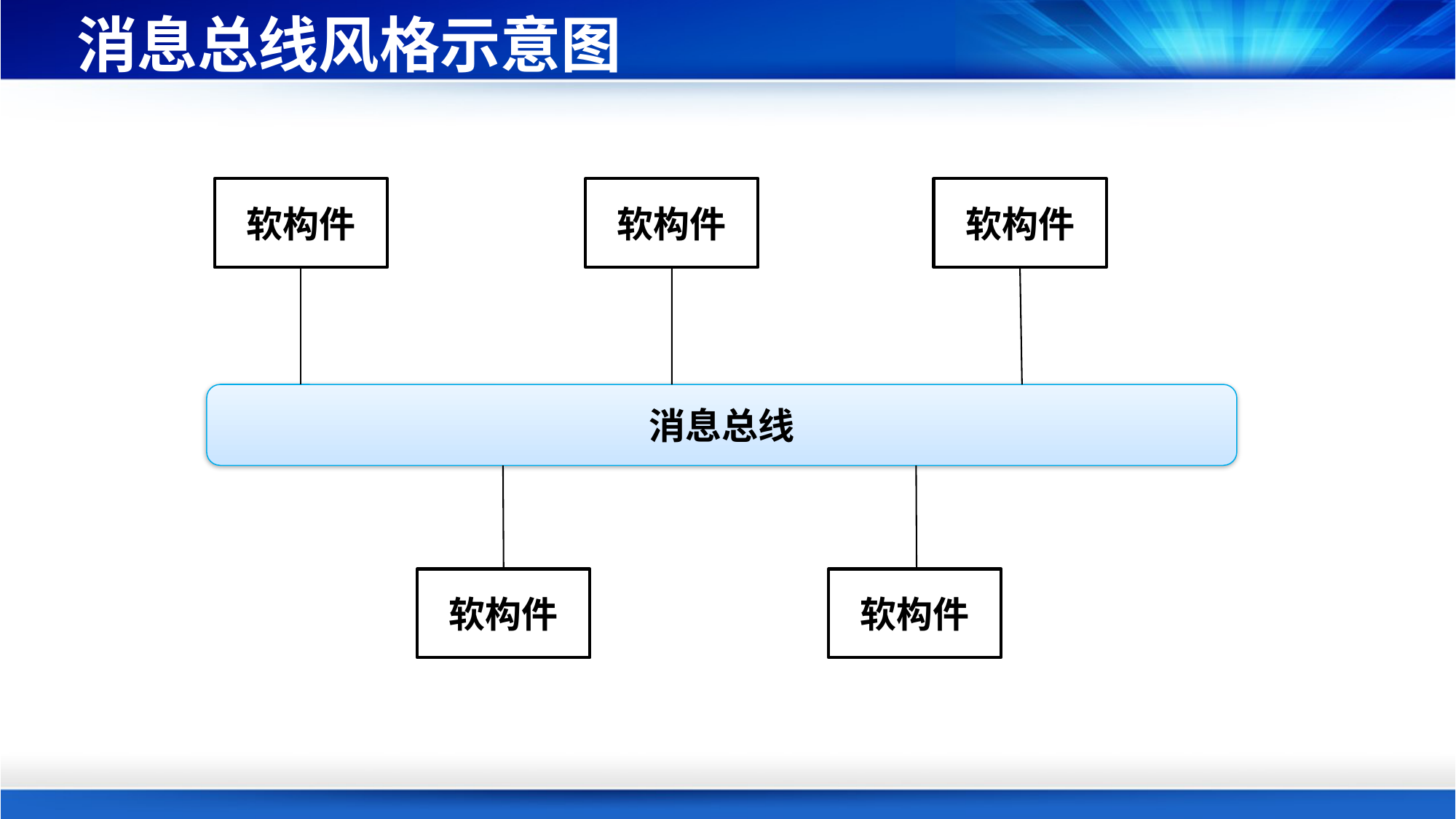

# 消息总线风格示意图

软构件
软构件
软构件
消息总线
软构件
软构件